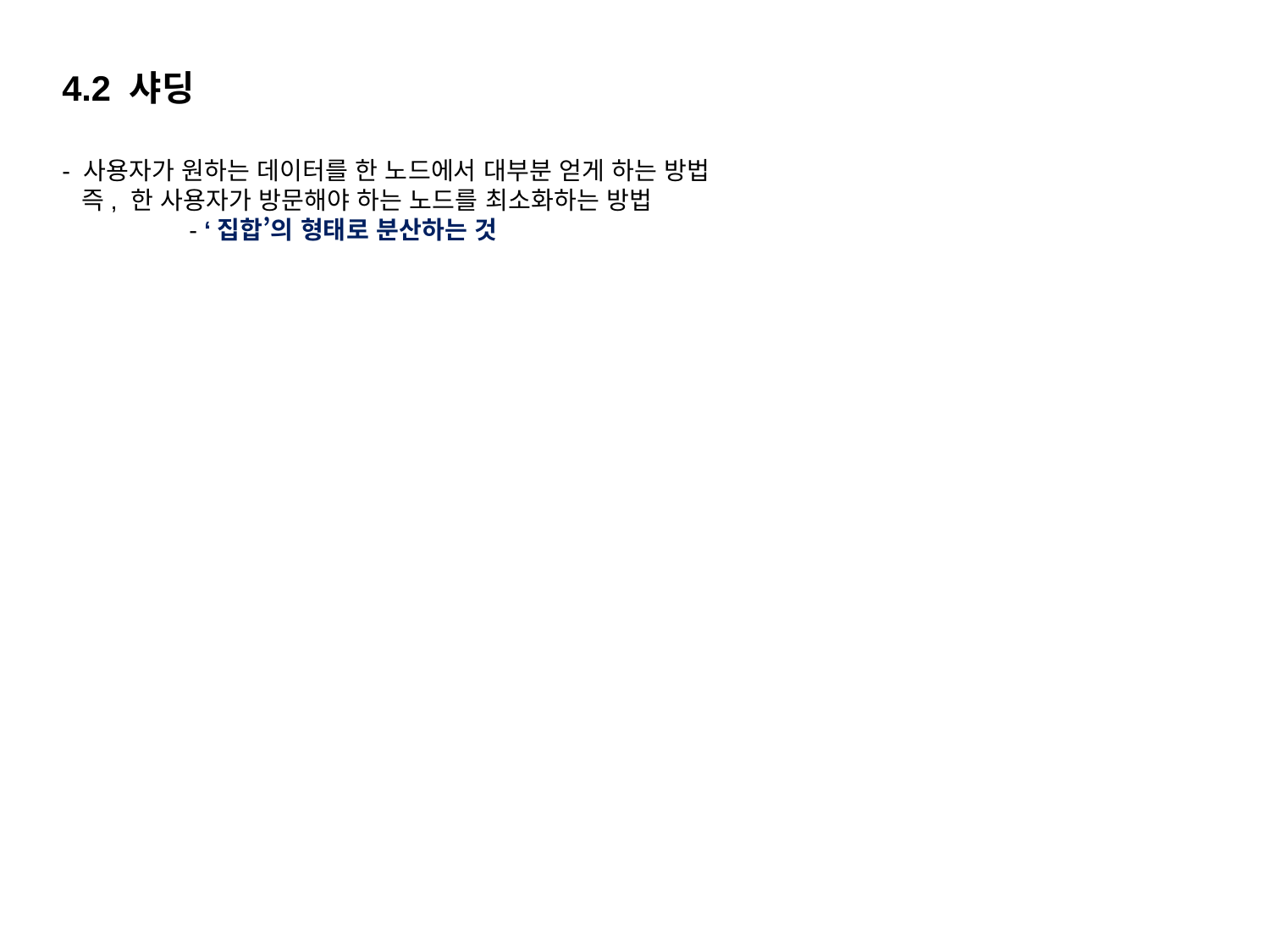

4.2 샤딩
- 사용자가 원하는 데이터를 한 노드에서 대부분 얻게 하는 방법
  즉, 한 사용자가 방문해야 하는 노드를 최소화하는 방법
	- ‘집합’의 형태로 분산하는 것